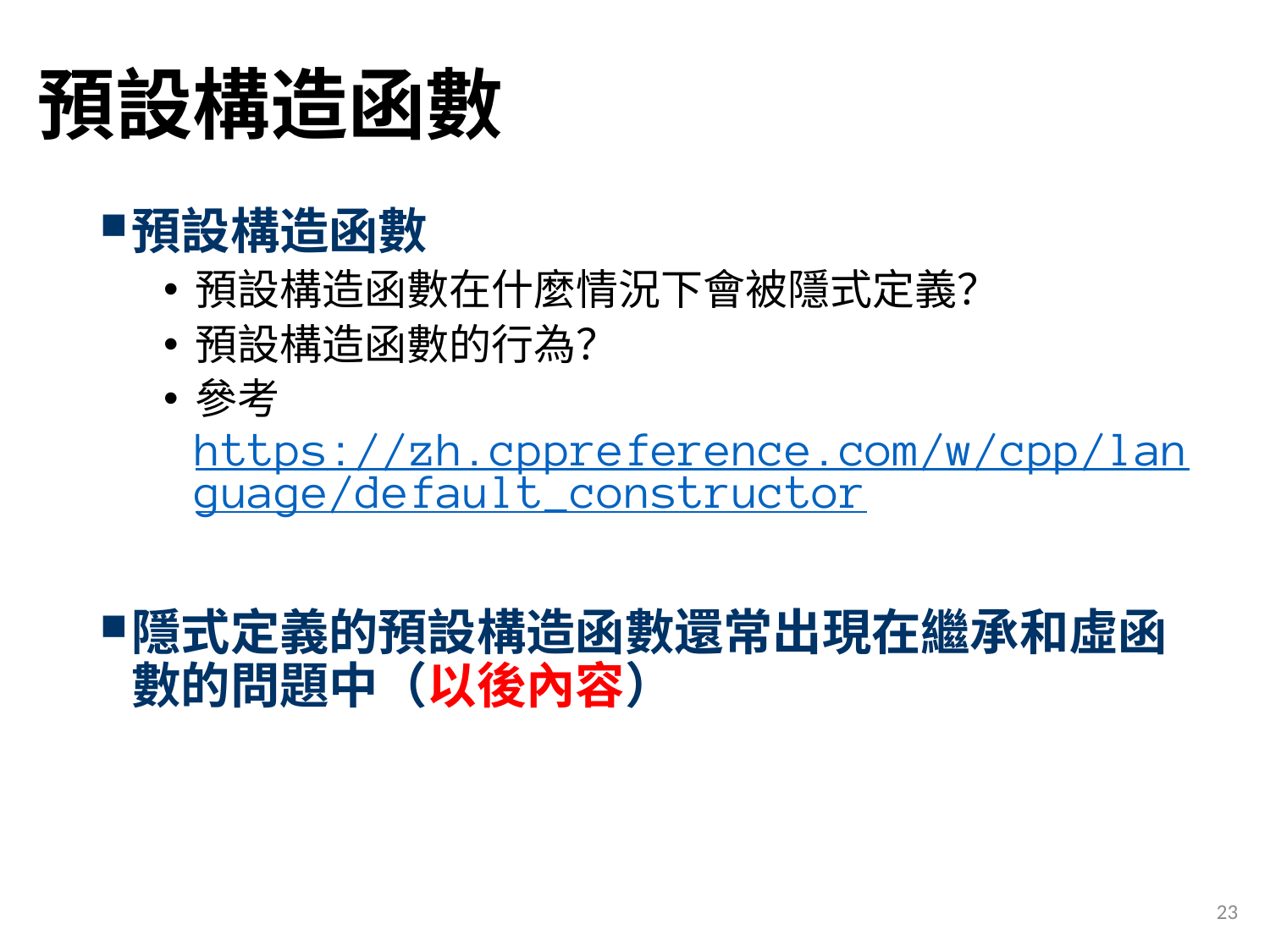

# 預設構造函數
預設構造函數
預設構造函數在什麼情況下會被隱式定義？
預設構造函數的行為？
參考https://zh.cppreference.com/w/cpp/language/default_constructor

隱式定義的預設構造函數還常出現在繼承和虛函數的問題中（以後內容）

23